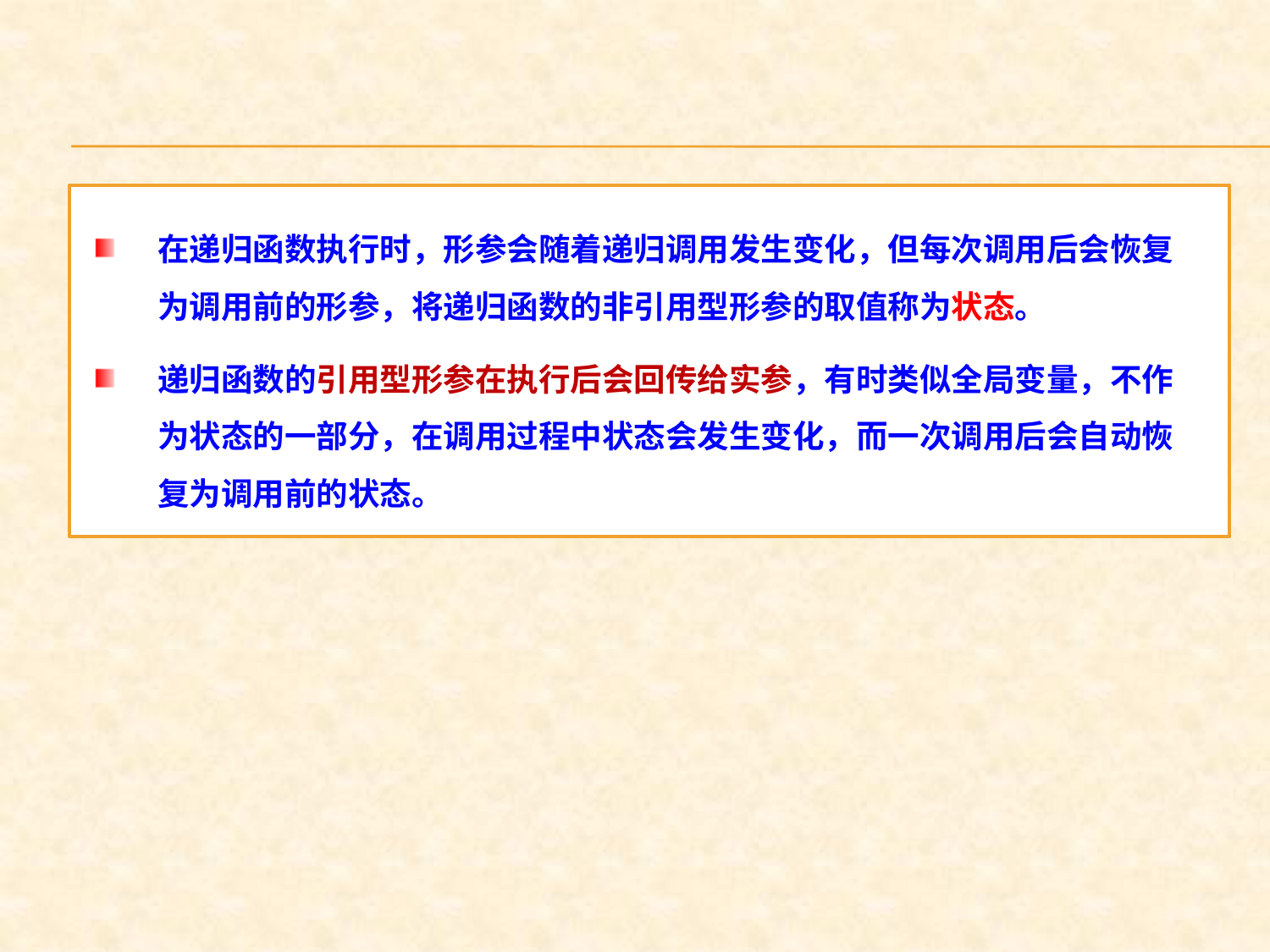

在递归函数执行时，形参会随着递归调用发生变化，但每次调用后会恢复为调用前的形参，将递归函数的非引用型形参的取值称为状态。
递归函数的引用型形参在执行后会回传给实参，有时类似全局变量，不作为状态的一部分，在调用过程中状态会发生变化，而一次调用后会自动恢复为调用前的状态。
26